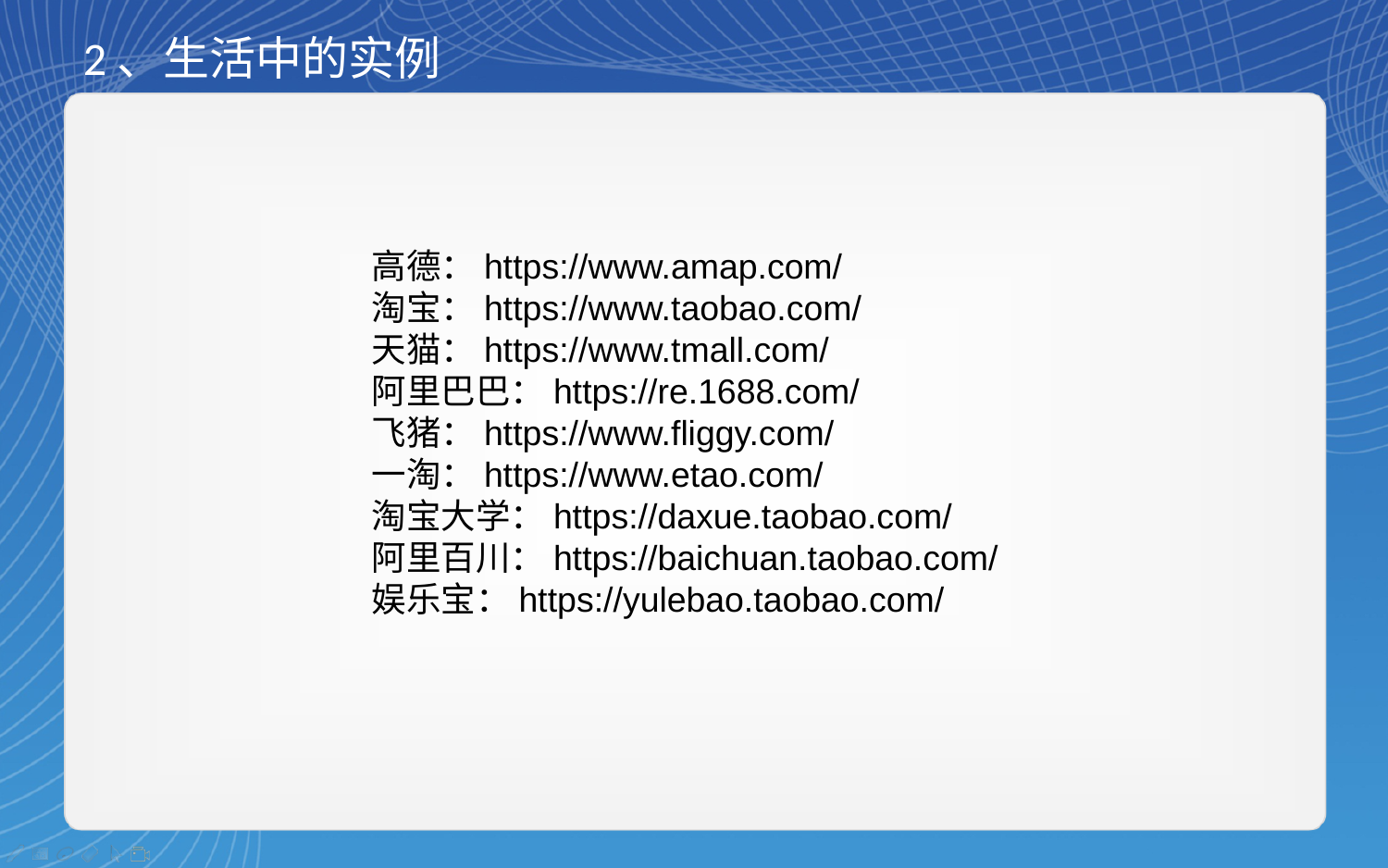

2、生活中的实例
高德：https://www.amap.com/
淘宝：https://www.taobao.com/
天猫：https://www.tmall.com/
阿里巴巴：https://re.1688.com/
飞猪：https://www.fliggy.com/
一淘：https://www.etao.com/
淘宝大学：https://daxue.taobao.com/
阿里百川：https://baichuan.taobao.com/
娱乐宝：https://yulebao.taobao.com/